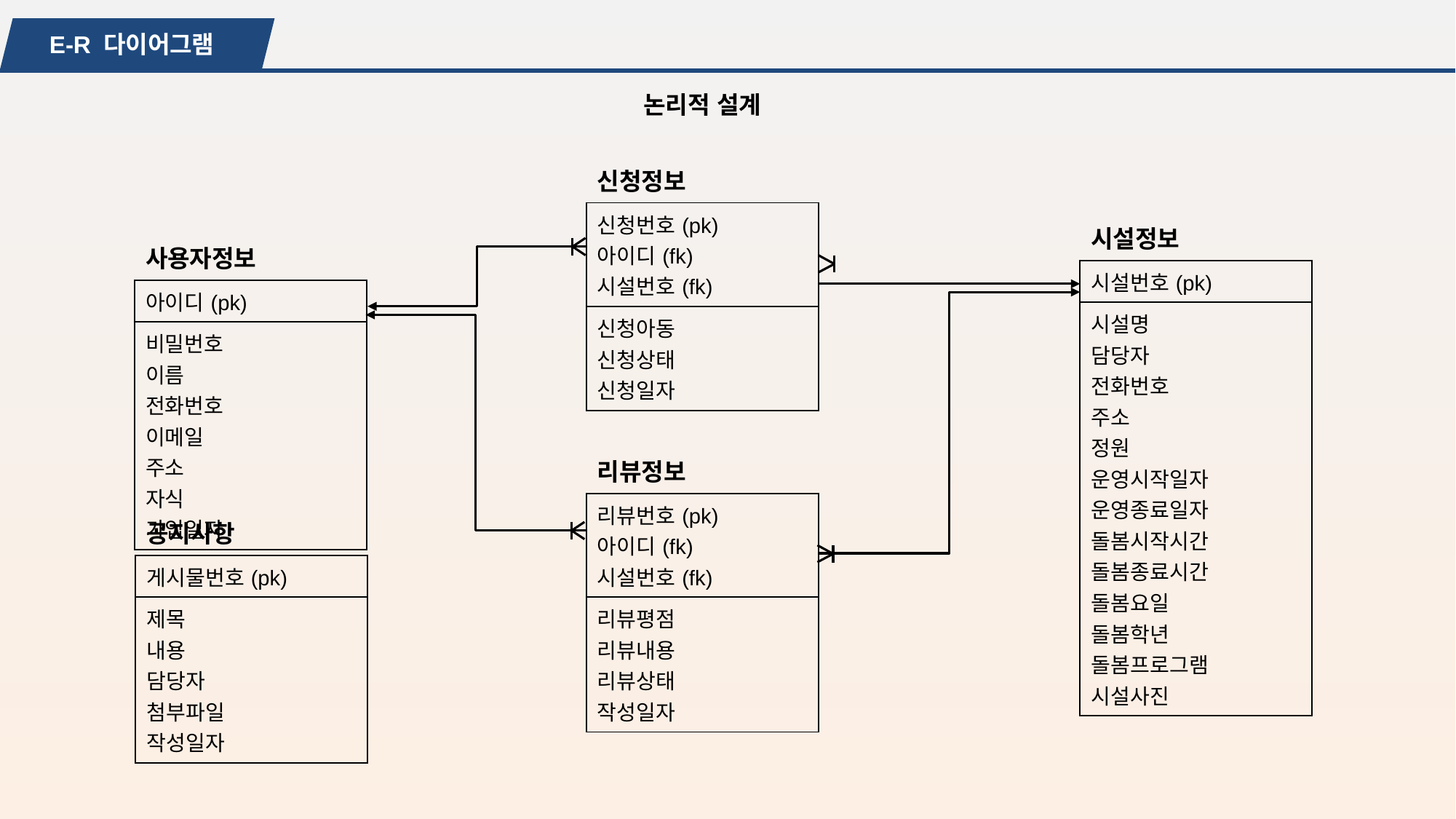

E-R 다이어그램

논리적 설계
| 신청정보 |
| --- |
| 신청번호(pk) 아이디(fk) 시설번호(fk) |
| 신청아동 신청상태 신청일자 |
| 시설정보 |
| --- |
| 시설번호(pk) |
| 시설명 담당자 전화번호 주소 정원 운영시작일자 운영종료일자 돌봄시작시간 돌봄종료시간 돌봄요일 돌봄학년 돌봄프로그램 시설사진 |
| 사용자정보 |
| --- |
| 아이디(pk) |
| 비밀번호 이름 전화번호 이메일 주소 자식 가입일자 |
| 리뷰정보 |
| --- |
| 리뷰번호(pk) 아이디(fk) 시설번호(fk) |
| 리뷰평점 리뷰내용 리뷰상태 작성일자 |
| 공지사항 |
| --- |
| 게시물번호(pk) |
| 제목 내용 담당자 첨부파일 작성일자 |